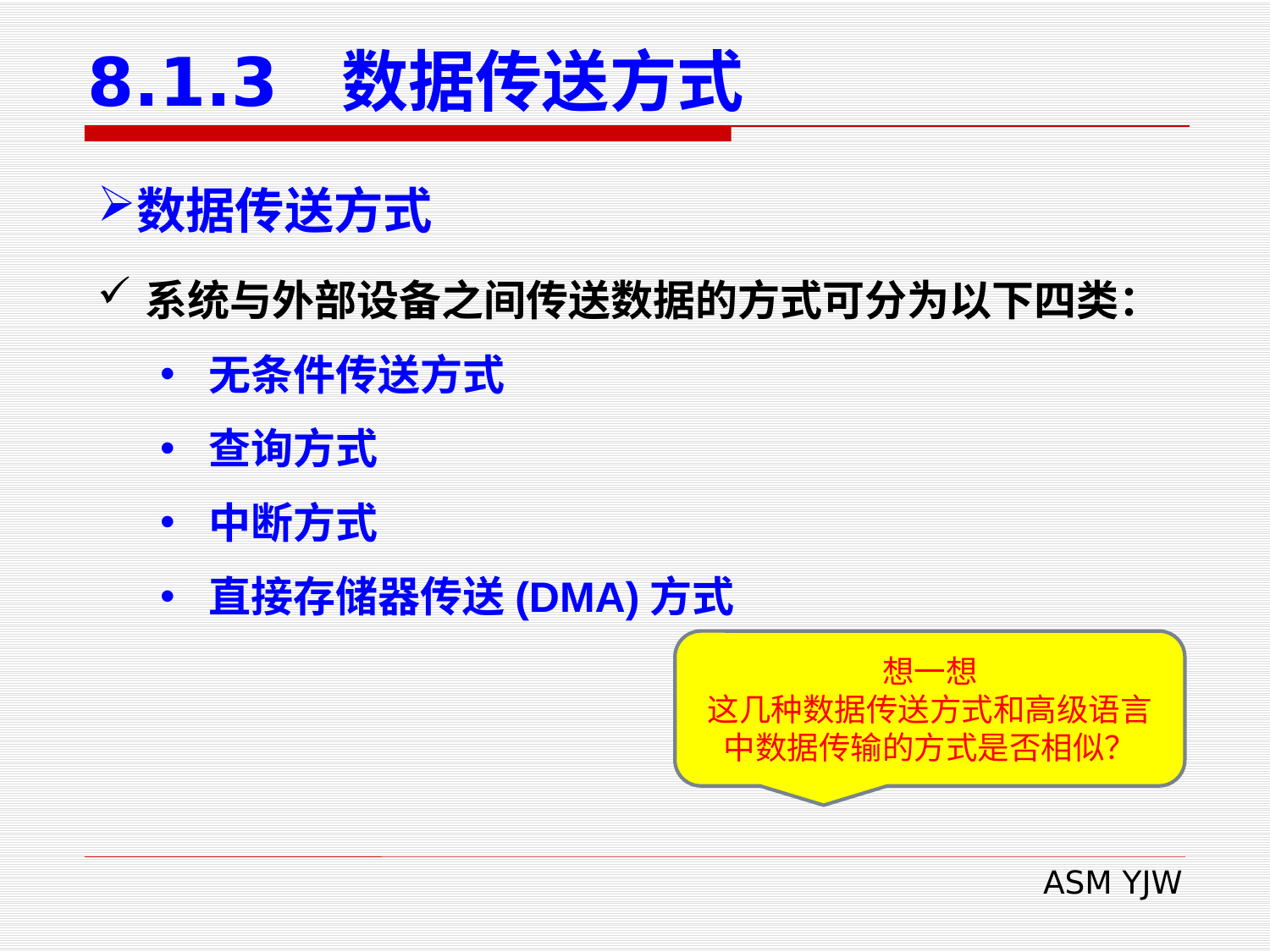

# 8.1.3  数据传送方式
数据传送方式
系统与外部设备之间传送数据的方式可分为以下四类：
无条件传送方式
查询方式
中断方式
直接存储器传送(DMA)方式

想一想
这几种数据传送方式和高级语言中数据传输的方式是否相似？